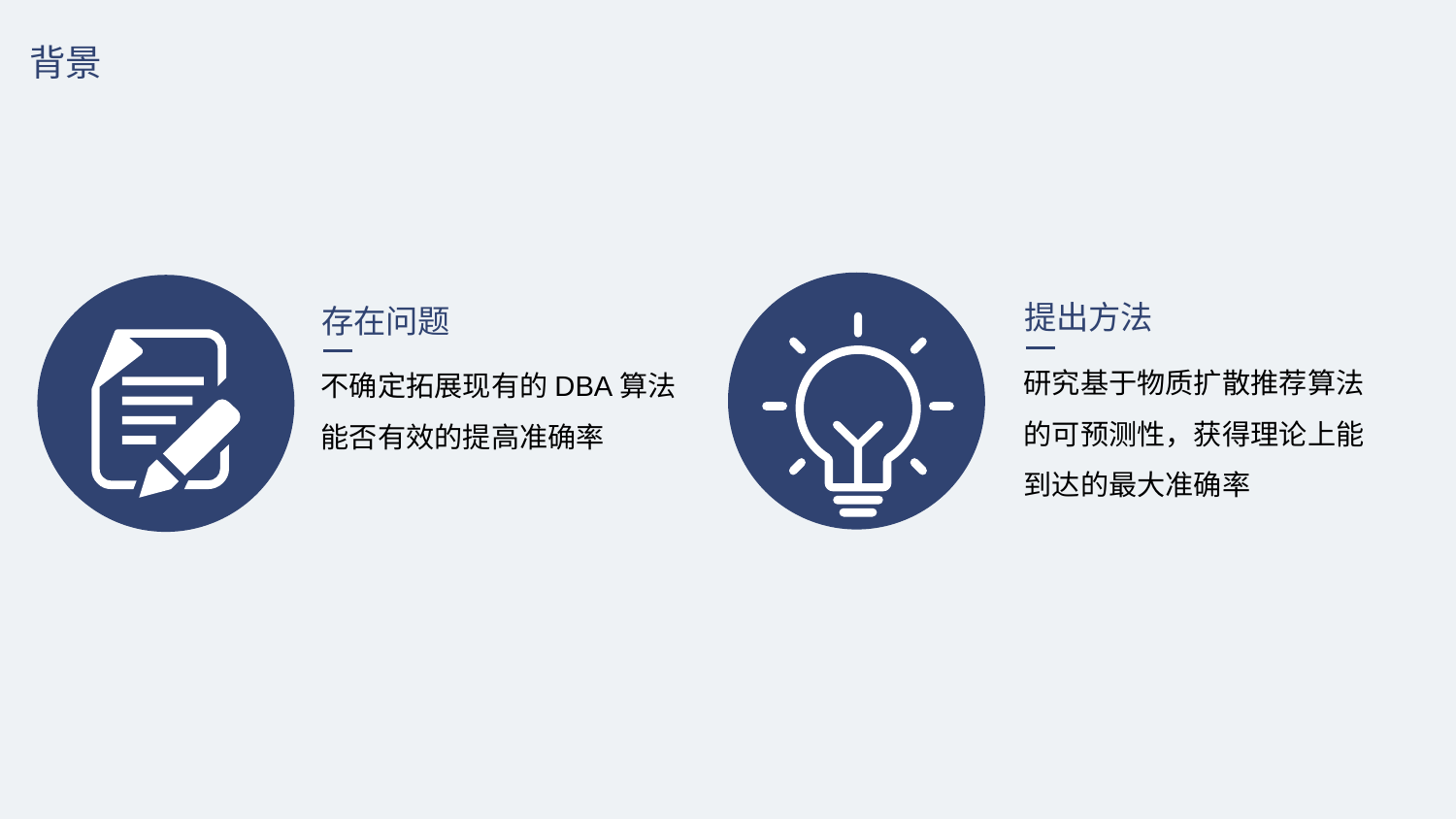

背景

提出方法
存在问题
研究基于物质扩散推荐算法的可预测性，获得理论上能到达的最大准确率
不确定拓展现有的DBA算法能否有效的提高准确率